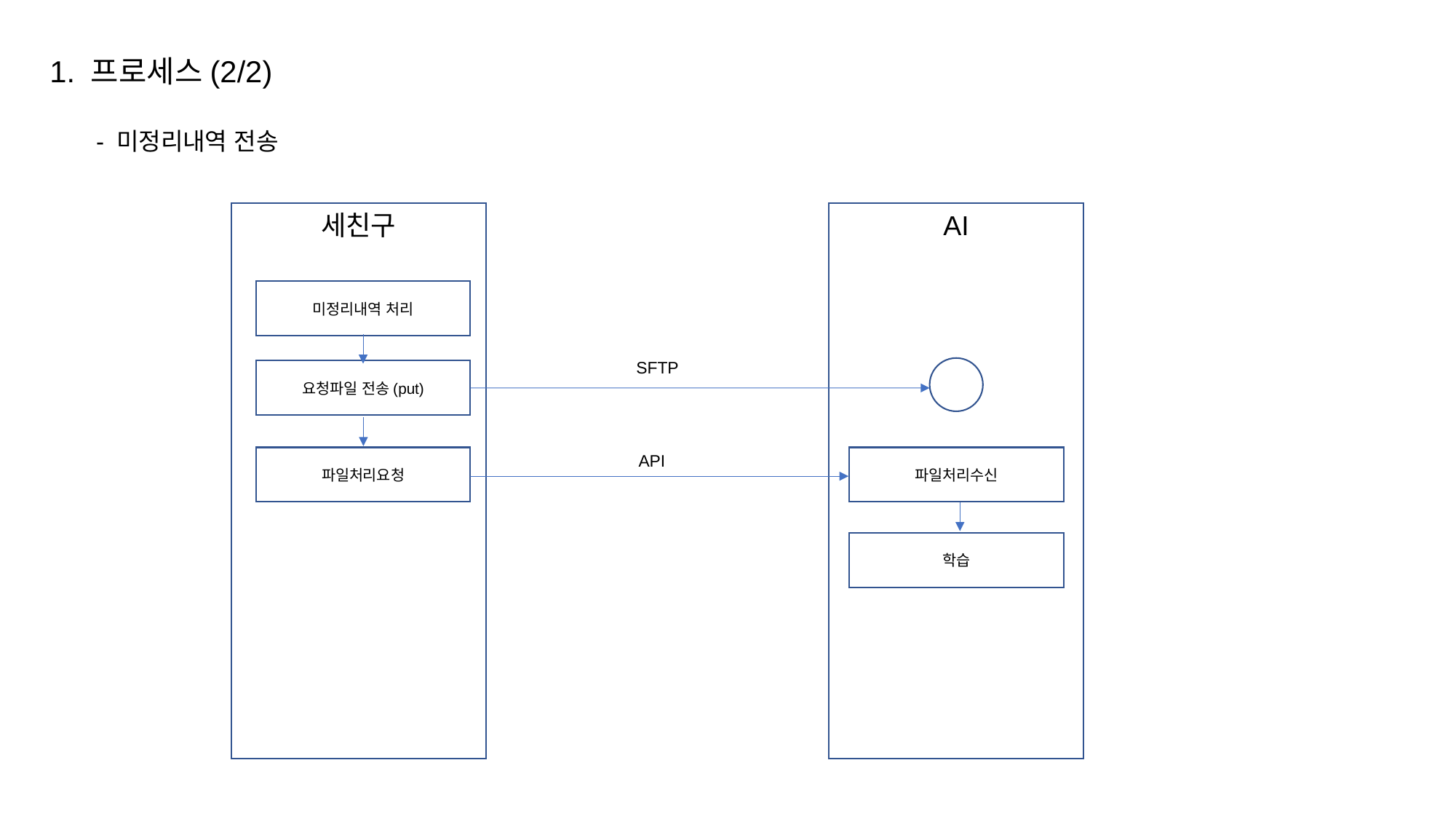

1. 프로세스(2/2)
- 미정리내역 전송
세친구
AI
미정리내역 처리
SFTP

요청파일 전송(put)
API
파일처리요청
파일처리수신
학습